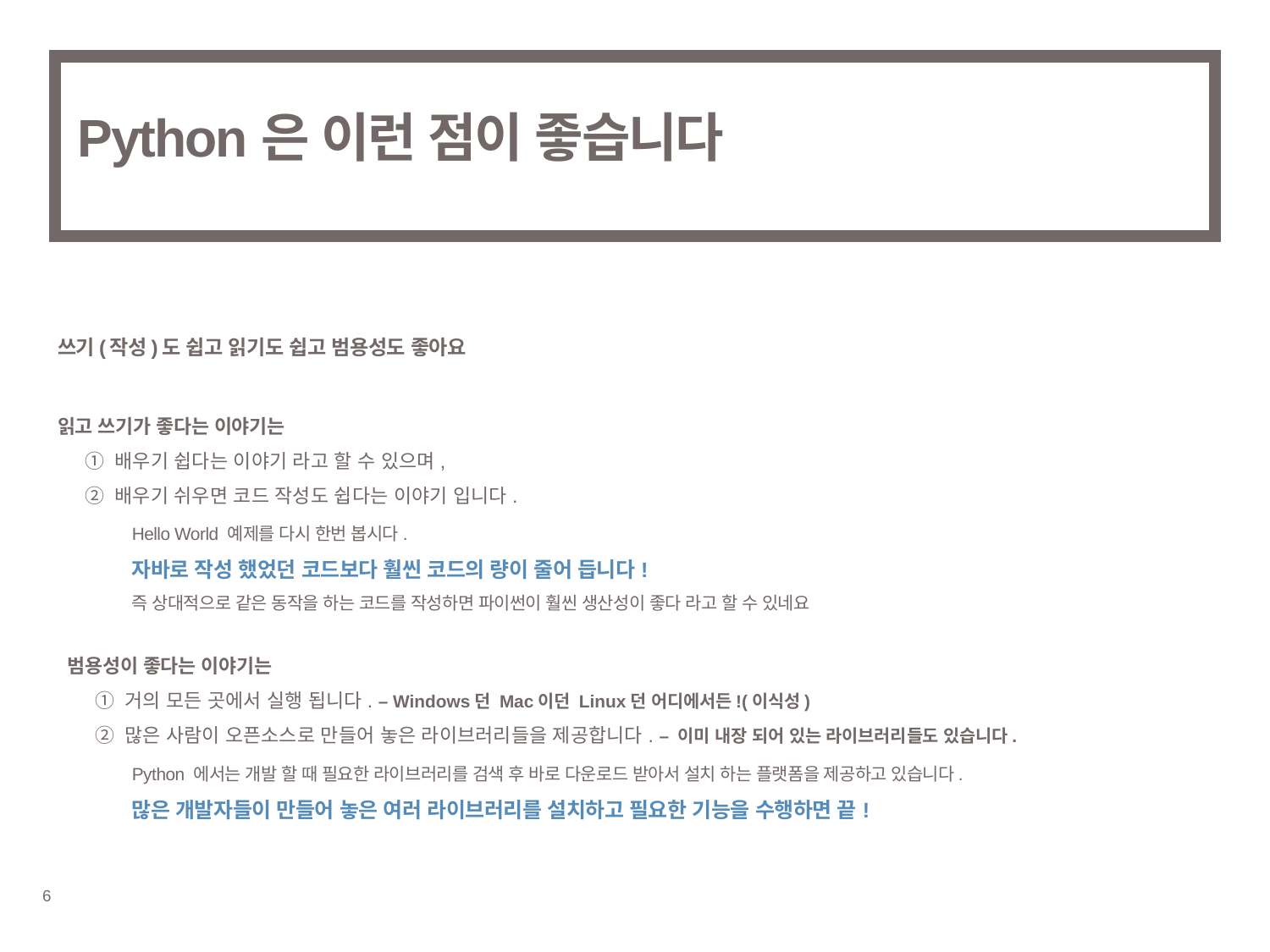

# Python은 이런 점이 좋습니다
쓰기(작성)도 쉽고 읽기도 쉽고 범용성도 좋아요
읽고 쓰기가 좋다는 이야기는
     ① 배우기 쉽다는 이야기 라고 할 수 있으며,
     ② 배우기 쉬우면 코드 작성도 쉽다는 이야기 입니다.
Hello World 예제를 다시 한번 봅시다.
자바로 작성 했었던 코드보다 훨씬 코드의 량이 줄어 듭니다!
즉 상대적으로 같은 동작을 하는 코드를 작성하면 파이썬이 훨씬 생산성이 좋다 라고 할 수 있네요
범용성이 좋다는 이야기는
     ① 거의 모든 곳에서 실행 됩니다. – Windows던 Mac이던 Linux던 어디에서든!(이식성)
     ② 많은 사람이 오픈소스로 만들어 놓은 라이브러리들을 제공합니다. – 이미 내장 되어 있는 라이브러리들도 있습니다.
Python 에서는 개발 할 때 필요한 라이브러리를 검색 후 바로 다운로드 받아서 설치 하는 플랫폼을 제공하고 있습니다.
많은 개발자들이 만들어 놓은 여러 라이브러리를 설치하고 필요한 기능을 수행하면 끝!